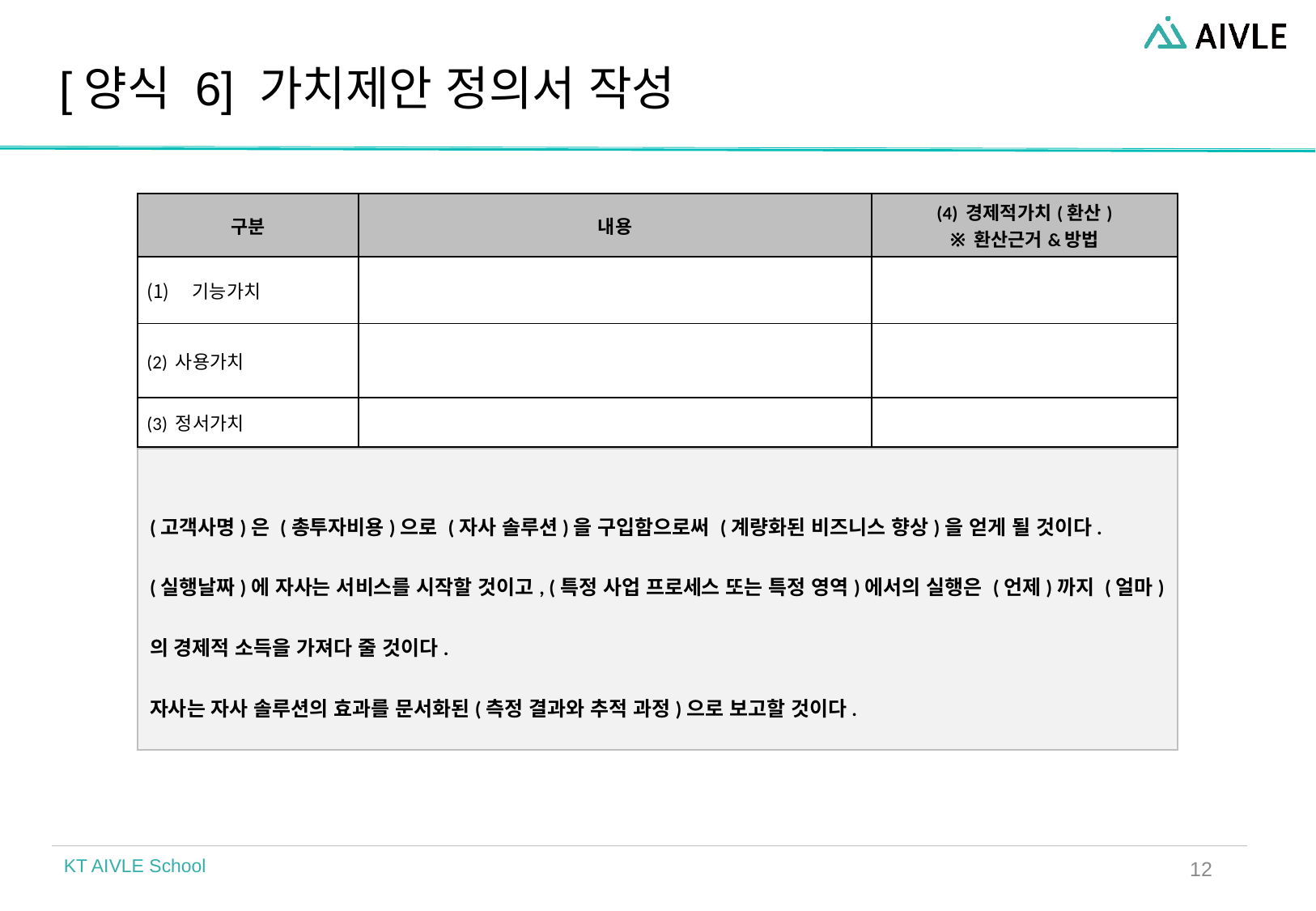

# [양식 6] 가치제안 정의서 작성
| 구분 | 내용 | (4) 경제적가치(환산) ※ 환산근거&방법 |
| --- | --- | --- |
| 기능가치 |  |  |
| (2) 사용가치 |  |  |
| (3) 정서가치 |  |  |
(고객사명)은 (총투자비용)으로 (자사 솔루션)을 구입함으로써 (계량화된 비즈니스 향상)을 얻게 될 것이다.
(실행날짜)에 자사는 서비스를 시작할 것이고, (특정 사업 프로세스 또는 특정 영역)에서의 실행은 (언제)까지 (얼마)의 경제적 소득을 가져다 줄 것이다.
자사는 자사 솔루션의 효과를 문서화된(측정 결과와 추적 과정)으로 보고할 것이다.